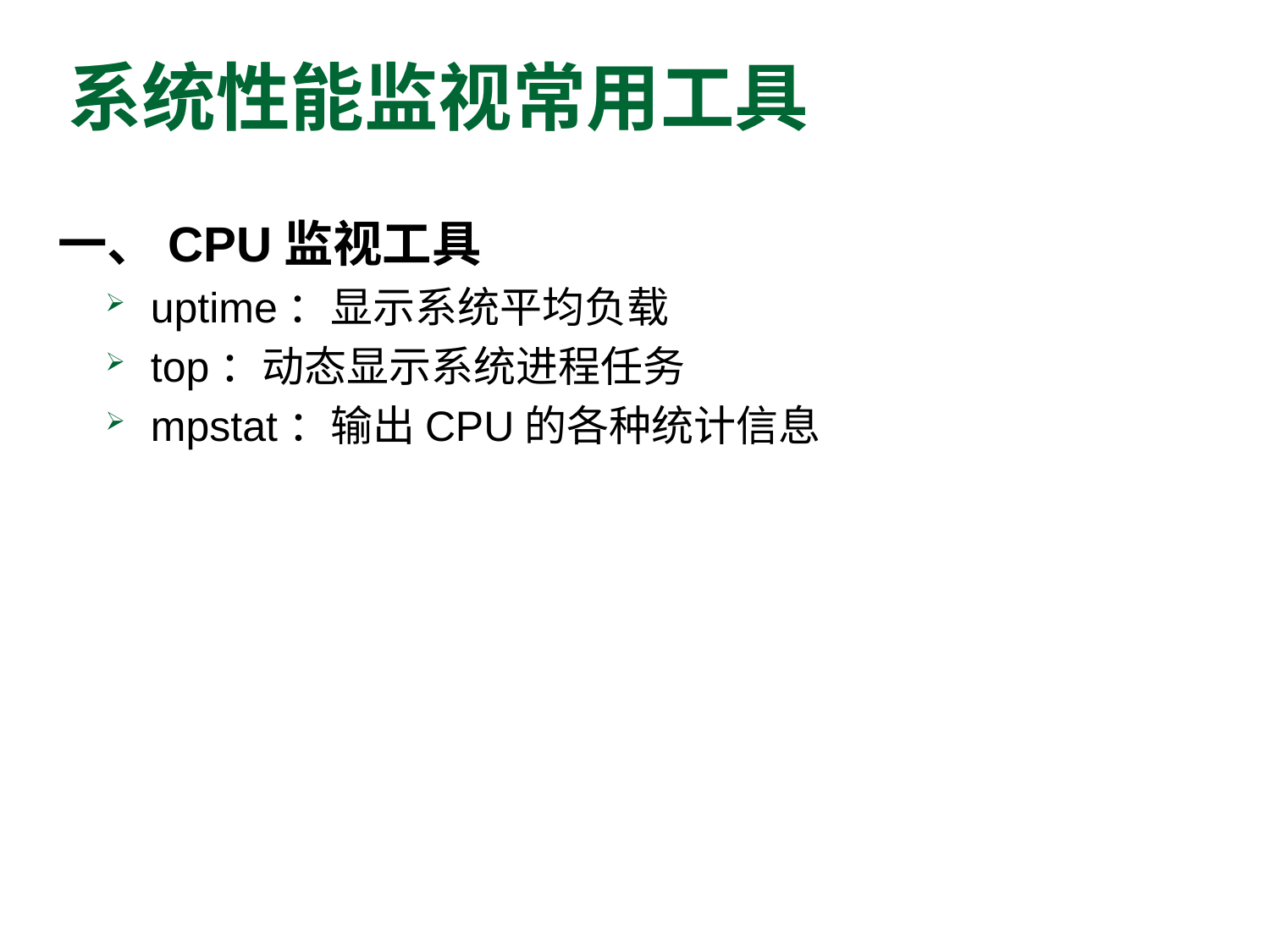

# 系统性能监视常用工具
一、CPU监视工具
uptime：显示系统平均负载
top：动态显示系统进程任务
mpstat：输出CPU的各种统计信息